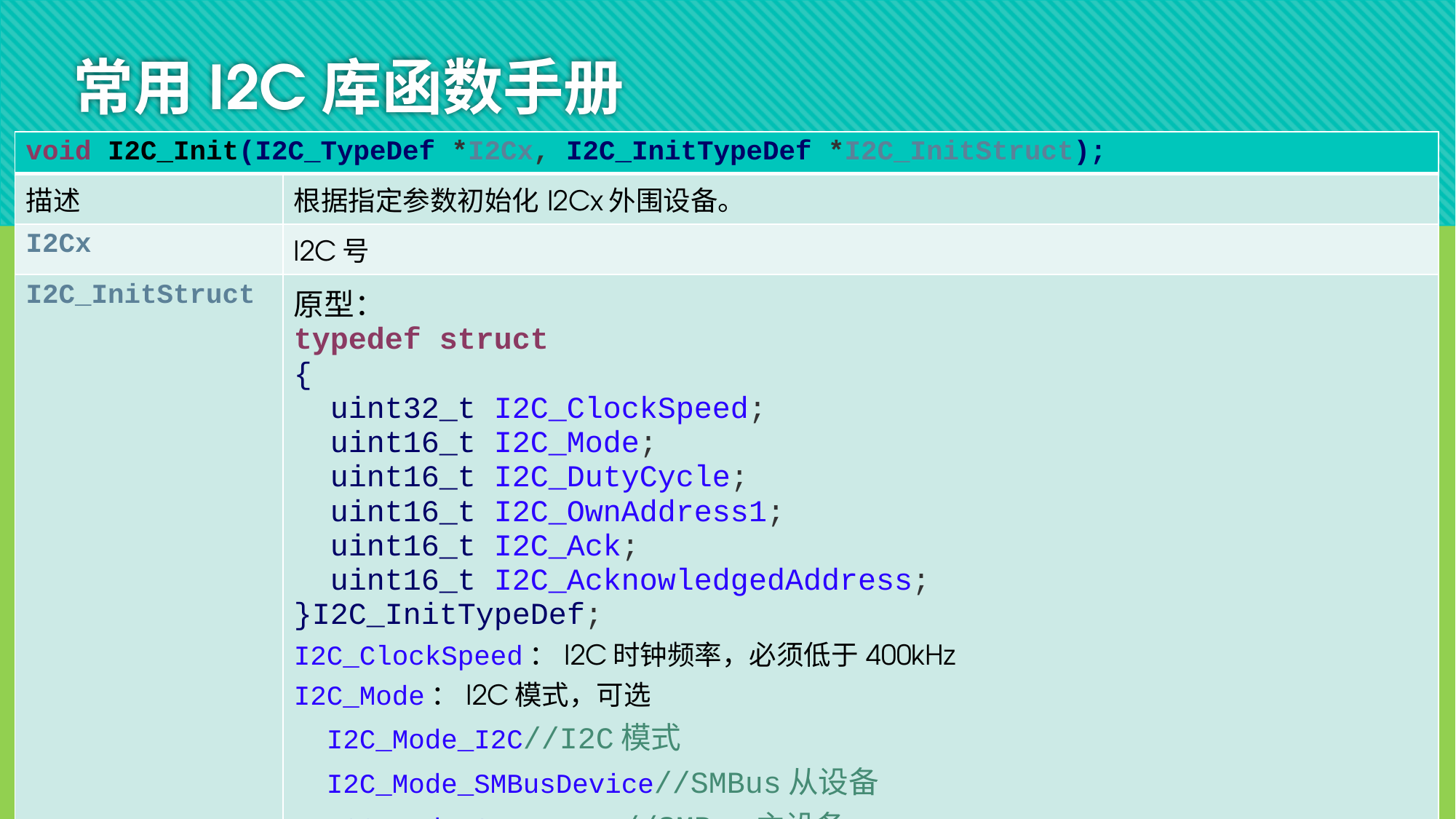

# 常用I2C库函数手册
| void I2C\_Init(I2C\_TypeDef \*I2Cx, I2C\_InitTypeDef \*I2C\_InitStruct); |  |
| --- | --- |
| 描述 | 根据指定参数初始化I2Cx外围设备。 |
| I2Cx | I2C号 |
| I2C\_InitStruct | 原型： typedef struct { uint32\_t I2C\_ClockSpeed; uint16\_t I2C\_Mode; uint16\_t I2C\_DutyCycle; uint16\_t I2C\_OwnAddress1; uint16\_t I2C\_Ack; uint16\_t I2C\_AcknowledgedAddress; }I2C\_InitTypeDef; I2C\_ClockSpeed：I2C时钟频率，必须低于400kHz I2C\_Mode：I2C模式，可选 I2C\_Mode\_I2C//I2C模式 I2C\_Mode\_SMBusDevice//SMBus从设备 I2C\_Mode\_SMBusHost//SMBus主设备 |